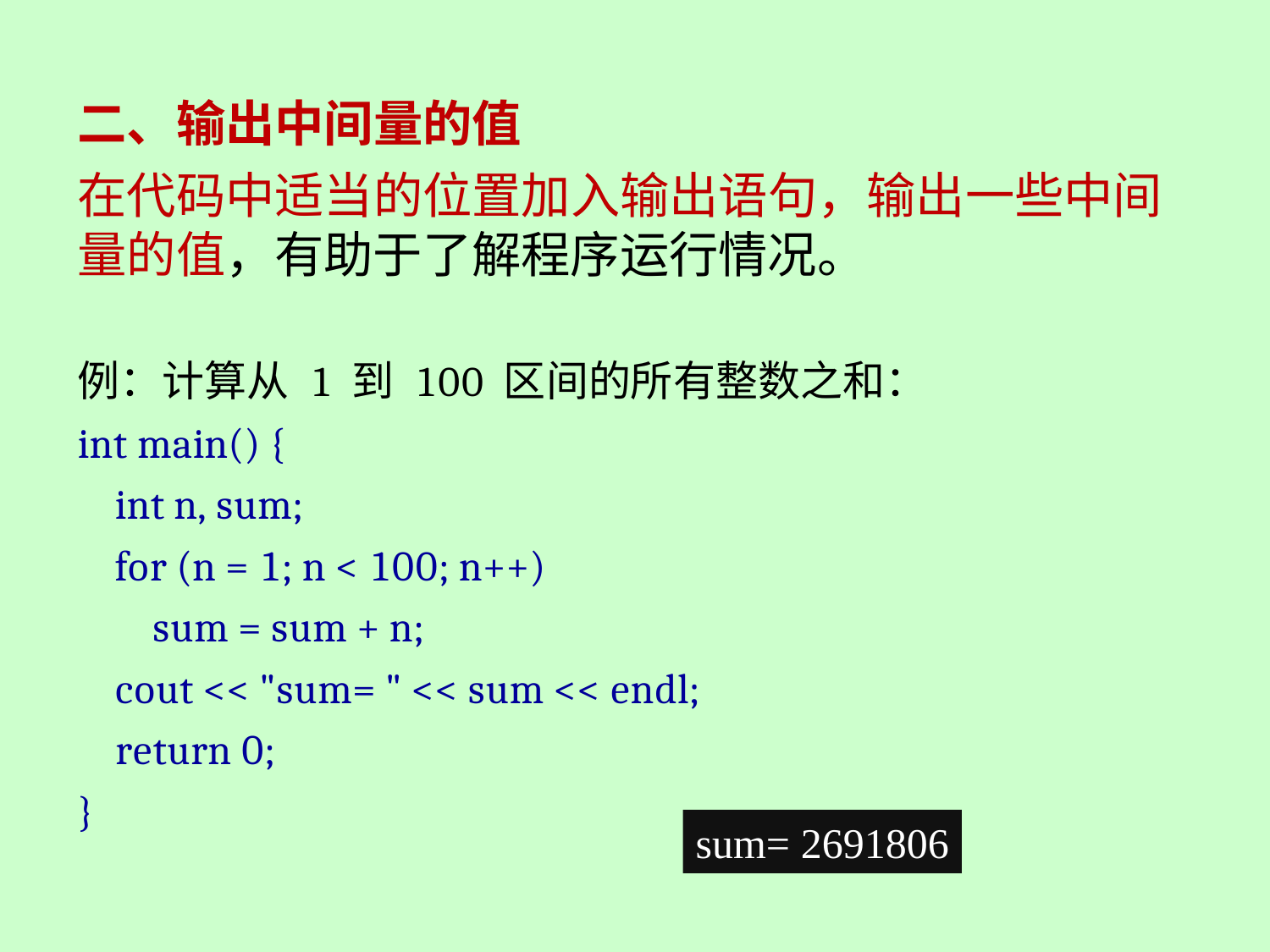

二、输出中间量的值
在代码中适当的位置加入输出语句，输出一些中间量的值，有助于了解程序运行情况。

例：计算从 1 到 100 区间的所有整数之和：
int main() {
    int n, sum;
    for (n = 1; n < 100; n++)
        sum = sum + n;
    cout << "sum= " << sum << endl;
    return 0;
}
sum= 2691806
90